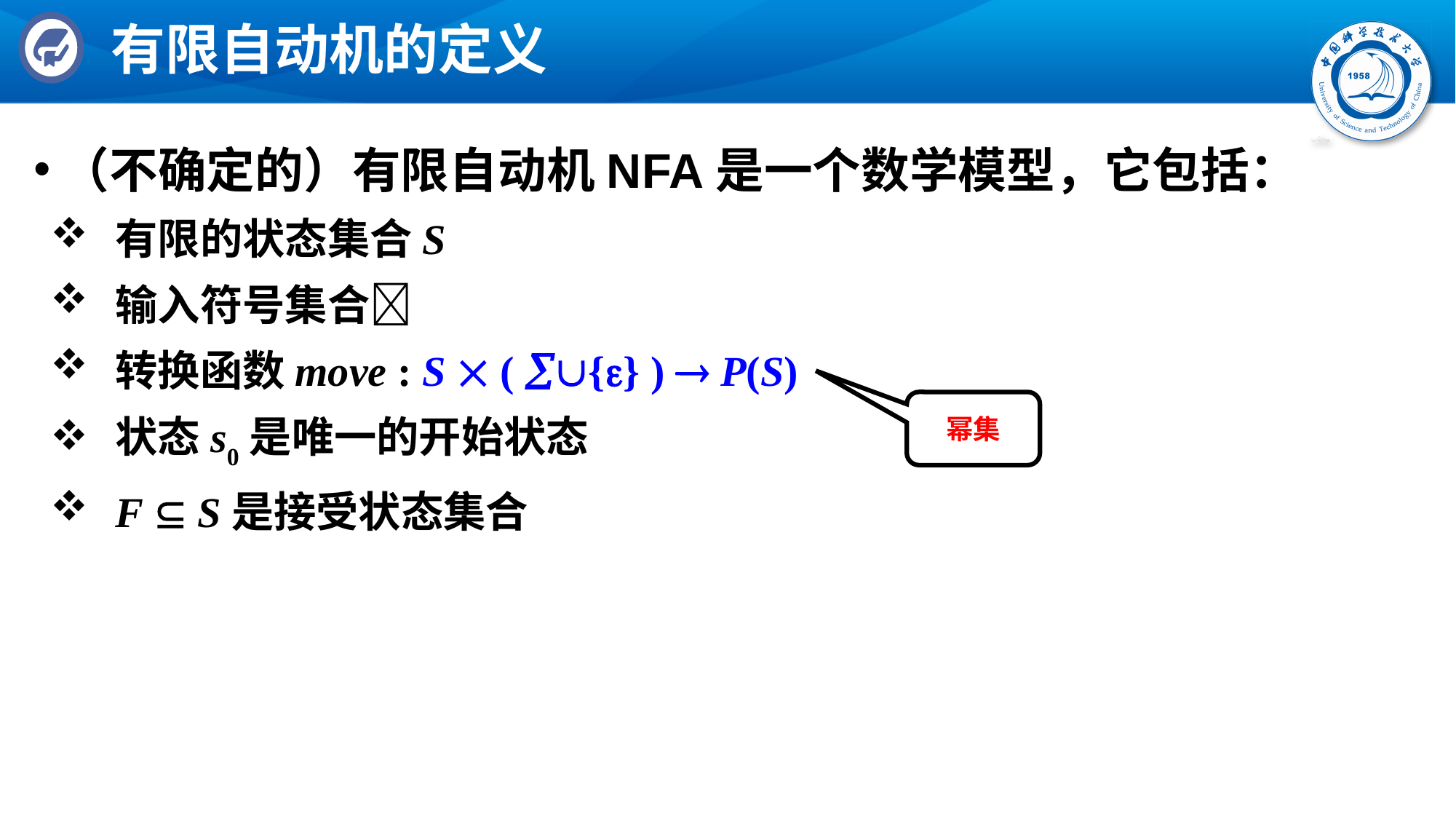

# 有限自动机的定义
（不确定的）有限自动机NFA是一个数学模型，它包括：
有限的状态集合S
输入符号集合∑
转换函数move : S × ( ∑∪{ε} ) → P(S)
状态s0是唯一的开始状态
F ⊆ S是接受状态集合

幂集